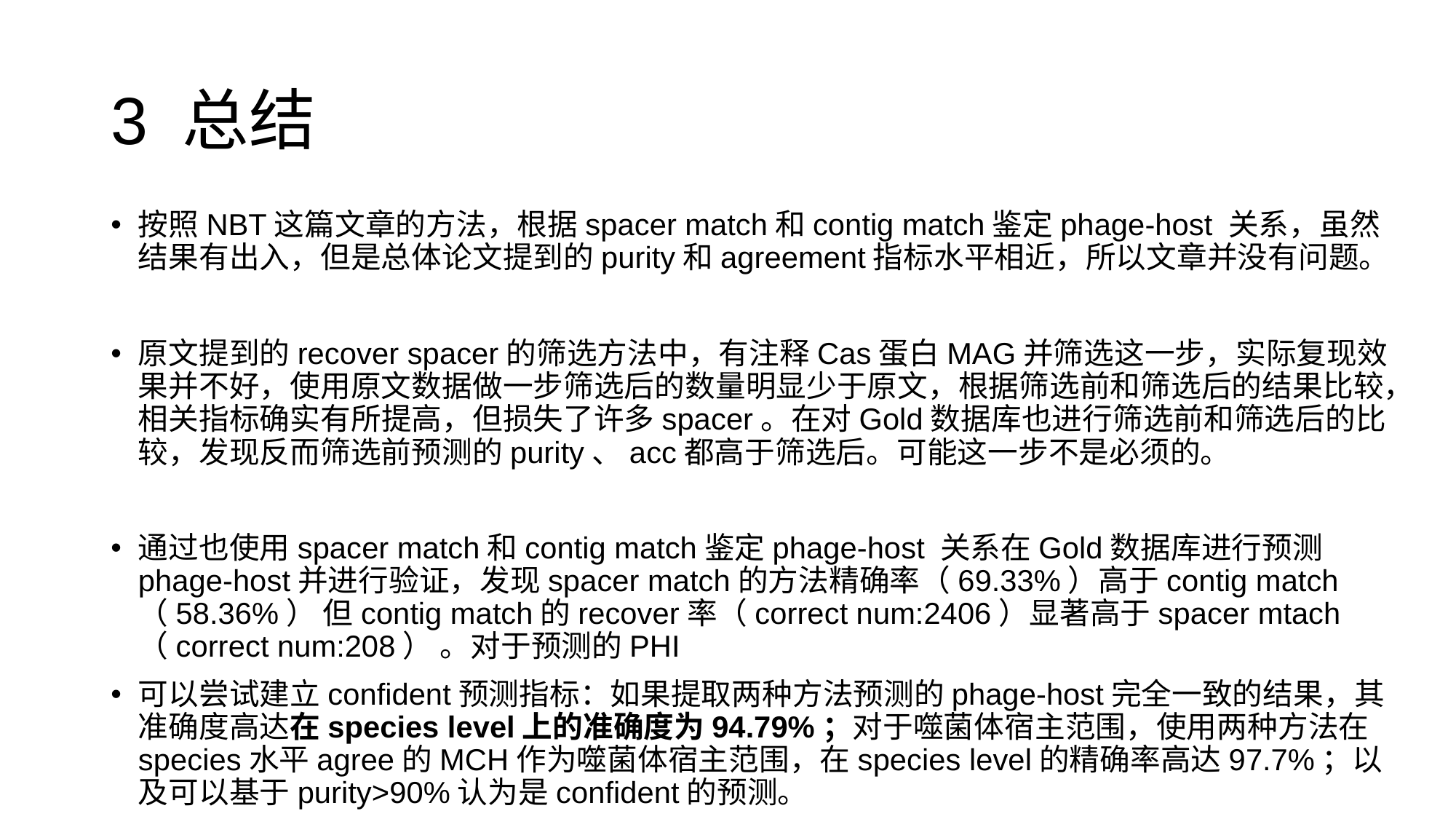

# 3 总结
按照NBT这篇文章的方法，根据spacer match和contig match鉴定phage-host 关系，虽然结果有出入，但是总体论文提到的purity和agreement指标水平相近，所以文章并没有问题。

原文提到的recover spacer的筛选方法中，有注释Cas蛋白MAG并筛选这一步，实际复现效果并不好，使用原文数据做一步筛选后的数量明显少于原文，根据筛选前和筛选后的结果比较，相关指标确实有所提高，但损失了许多spacer。在对Gold数据库也进行筛选前和筛选后的比较，发现反而筛选前预测的purity、acc都高于筛选后。可能这一步不是必须的。

通过也使用spacer match和contig match鉴定phage-host 关系在Gold数据库进行预测phage-host并进行验证，发现spacer match的方法精确率（69.33%）高于contig match（58.36%） 但contig match的recover率（correct num:2406）显著高于spacer mtach （correct num:208） 。对于预测的PHI
可以尝试建立confident预测指标：如果提取两种方法预测的phage-host完全一致的结果，其准确度高达在species level上的准确度为94.79%；对于噬菌体宿主范围，使用两种方法在species水平agree的MCH作为噬菌体宿主范围，在species level的精确率高达97.7%；以及可以基于purity>90%认为是confident的预测。